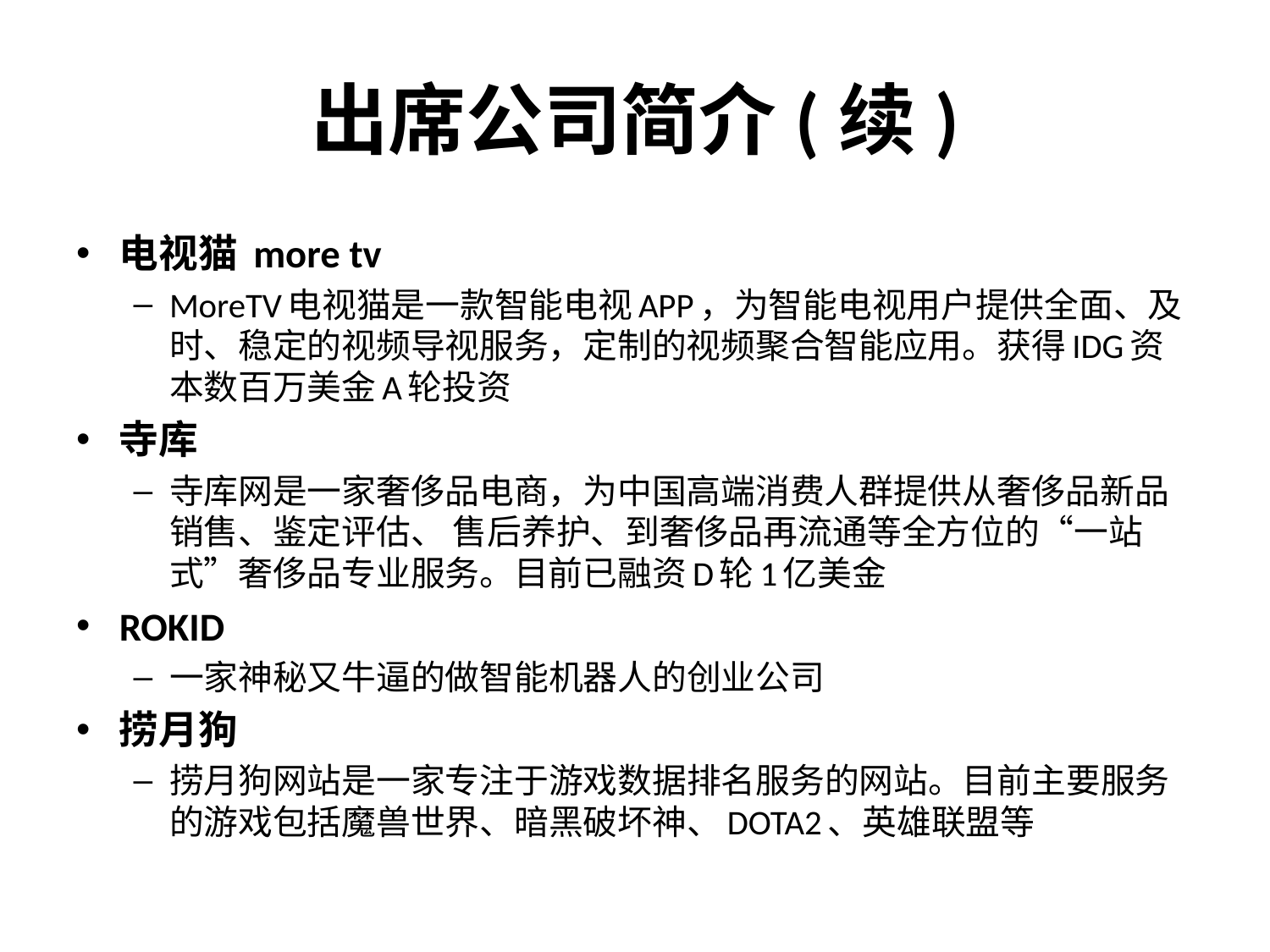

# 出席公司简介(续)
电视猫 more tv
MoreTV电视猫是一款智能电视APP，为智能电视用户提供全面、及时、稳定的视频导视服务，定制的视频聚合智能应用。获得IDG资本数百万美金A轮投资
寺库
寺库网是一家奢侈品电商，为中国高端消费人群提供从奢侈品新品销售、鉴定评估、 售后养护、到奢侈品再流通等全方位的“一站式”奢侈品专业服务。目前已融资D轮1亿美金
ROKID
一家神秘又牛逼的做智能机器人的创业公司
捞月狗
捞月狗网站是一家专注于游戏数据排名服务的网站。目前主要服务的游戏包括魔兽世界、暗黑破坏神、DOTA2、英雄联盟等